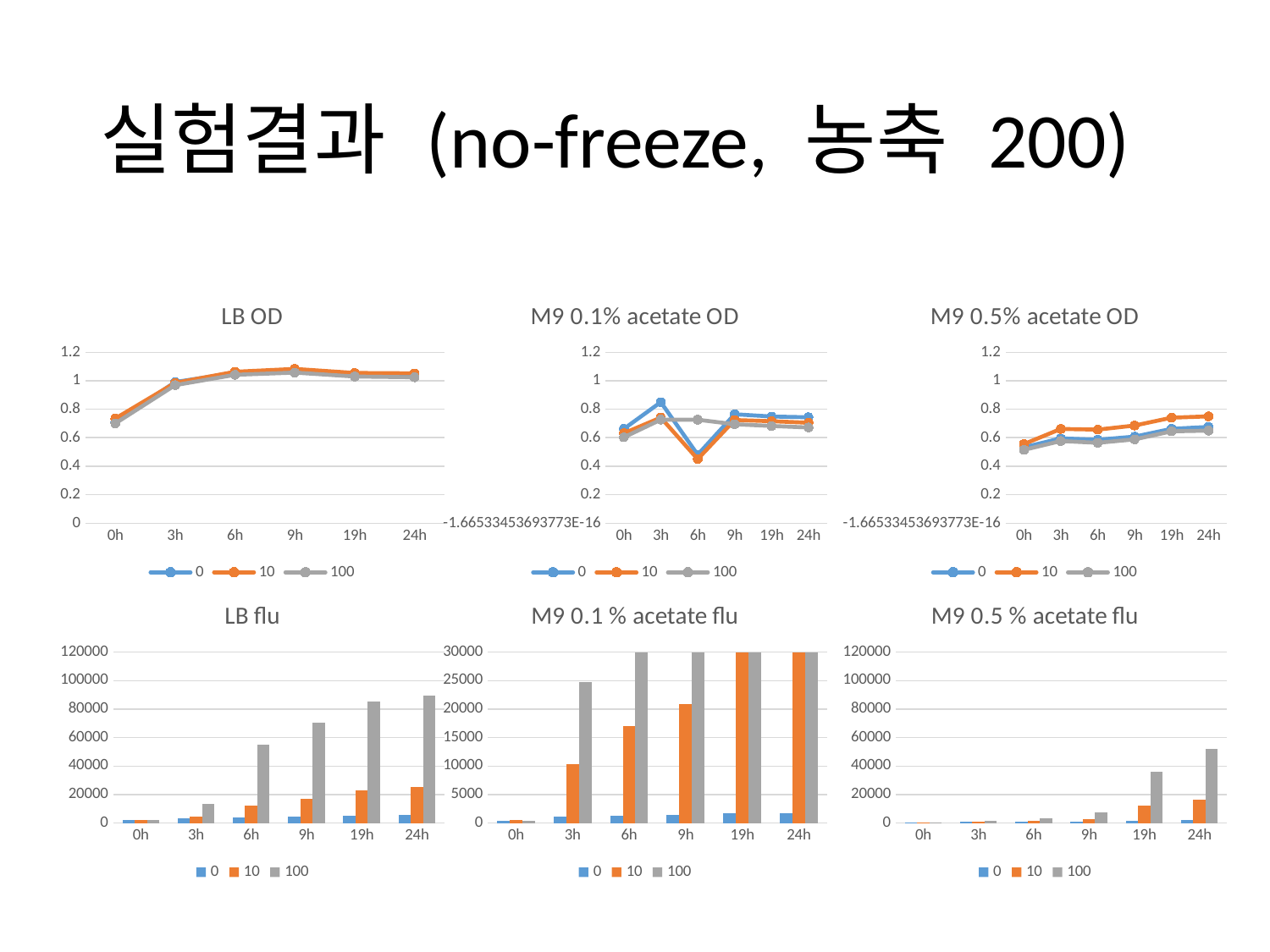

# 실험결과 (no-freeze, 농축 200)

### Chart: LB OD

| Category | 0 | 10 | 100 |
|---|---|---|---|
| 0h | 0.7088733621733676 | 0.7355763658659777 | 0.7008616597248098 |
| 3h | 0.9910341082282236 | 0.9854631110795351 | 0.9695546578592871 |
| 6h | 1.055905760734293 | 1.063312438591714 | 1.0421911879963806 |
| 9h | 1.0701062267744688 | 1.0834499928708574 | 1.0575283910955315 |
| 19h | 1.038051377891224 | 1.055017955096318 | 1.029972104338238 |
| 24h | 1.0357891002407325 | 1.0522536080980132 | 1.0248894460590716 |

### Chart: M9 0.1% acetate OD

| Category | 0 | 10 | 100 |
|---|---|---|---|
| 0h | 0.6627683318168024 | 0.6320979097490633 | 0.6031303275187534 |
| 3h | 0.850044788154191 | 0.7414925120020628 | 0.7269768191882853 |
| 6h | 0.48085154237131295 | 0.4499966724411647 | 0.726495709585335 |
| 9h | 0.7650271615709989 | 0.7246238853543241 | 0.6949804482502481 |
| 19h | 0.7488696210160533 | 0.7160762543312529 | 0.6826119794851663 |
| 24h | 0.7437643535780025 | 0.7053701924137843 | 0.6722767925229118 |

### Chart: M9 0.5% acetate OD

| Category | 0 | 10 | 100 |
|---|---|---|---|
| 0h | 0.5331253257152725 | 0.5553522941527546 | 0.51481950180924 |
| 3h | 0.5953176023925904 | 0.6620965097853864 | 0.5767901081730824 |
| 6h | 0.585898045669384 | 0.6571939030794882 | 0.5641351033183087 |
| 9h | 0.6077768561134681 | 0.6857466334806694 | 0.5883156400103509 |
| 19h | 0.6627059827157289 | 0.7407592576148267 | 0.6451718094555672 |
| 24h | 0.6759692314994967 | 0.7499022746707087 | 0.6502202840656701 |

### Chart: LB flu

| Category | 0 | 10 | 100 |
|---|---|---|---|
| 0h | 2379.0 | 2258.0 | 2287.0 |
| 3h | 3532.0 | 4263.5 | 13170.5 |
| 6h | 4045.0 | 12291.5 | 54793.0 |
| 9h | 4390.5 | 17153.5 | 70484.0 |
| 19h | 5247.0 | 23029.0 | 85490.0 |
| 24h | 5441.0 | 25097.5 | 89548.5 |

### Chart: M9 0.1 % acetate flu

| Category | 0 | 10 | 100 |
|---|---|---|---|
| 0h | 452.0 | 498.0 | 458.0 |
| 3h | 1098.0 | 10274.0 | 24746.5 |
| 6h | 1296.0 | 17076.0 | 35520.0 |
| 9h | 1424.0 | 20869.5 | 42434.0 |
| 19h | 1664.0 | 30784.5 | 60553.5 |
| 24h | 1785.0 | 34563.0 | 67282.5 |

### Chart: M9 0.5 % acetate flu

| Category | 0 | 10 | 100 |
|---|---|---|---|
| 0h | 520.0 | 487.0 | 516.0 |
| 3h | 829.0 | 994.0 | 1305.0 |
| 6h | 1000.0 | 1739.0 | 3477.0 |
| 9h | 1141.0 | 3084.0 | 7528.0 |
| 19h | 1805.0 | 12049.5 | 36048.0 |
| 24h | 2117.0 | 16264.5 | 52137.0 |